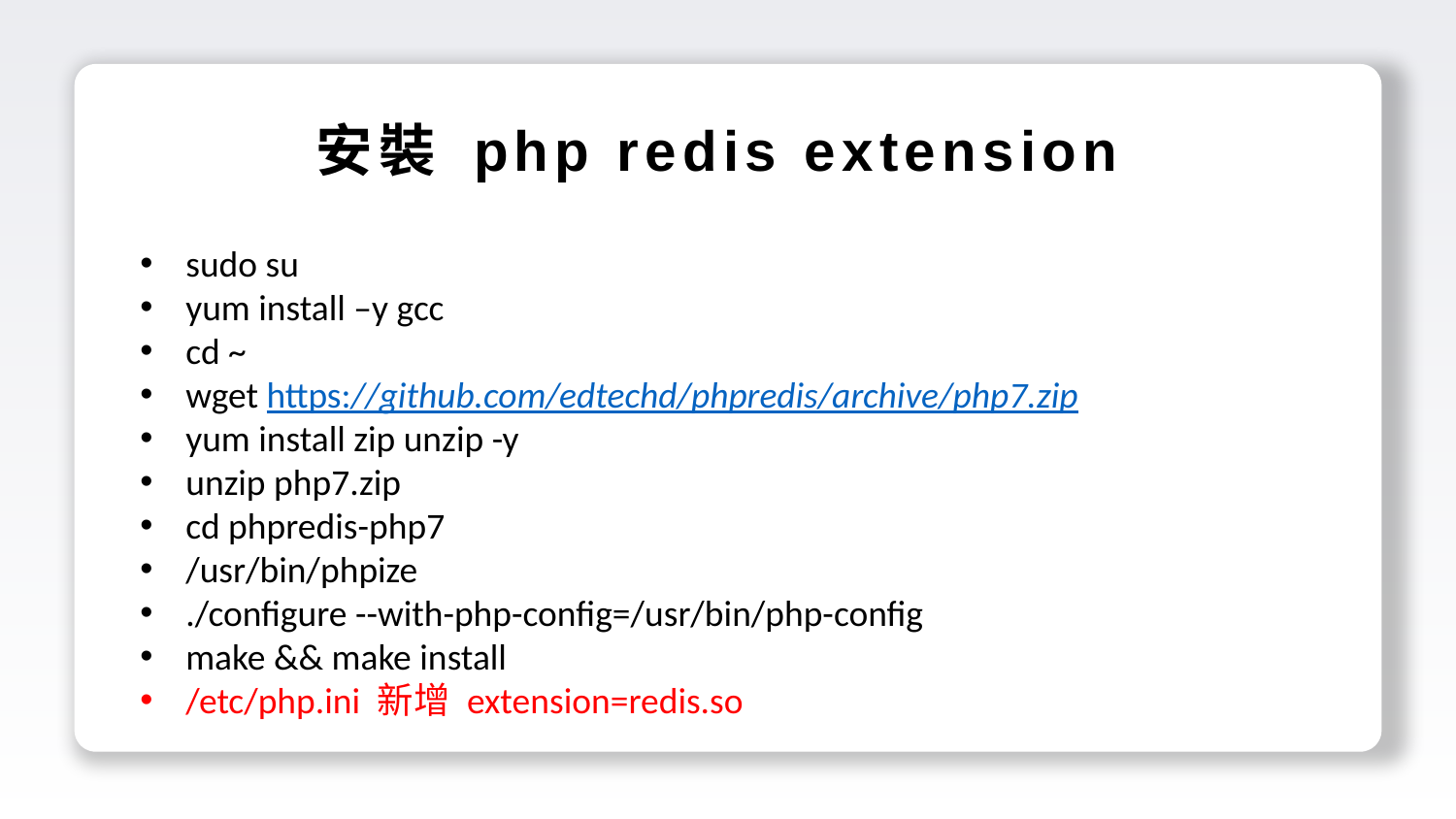

安裝 php redis extension
sudo su
yum install –y gcc
cd ~
wget https://github.com/edtechd/phpredis/archive/php7.zip
yum install zip unzip -y
unzip php7.zip
cd phpredis-php7
/usr/bin/phpize
./configure --with-php-config=/usr/bin/php-config
make && make install
/etc/php.ini 新增 extension=redis.so